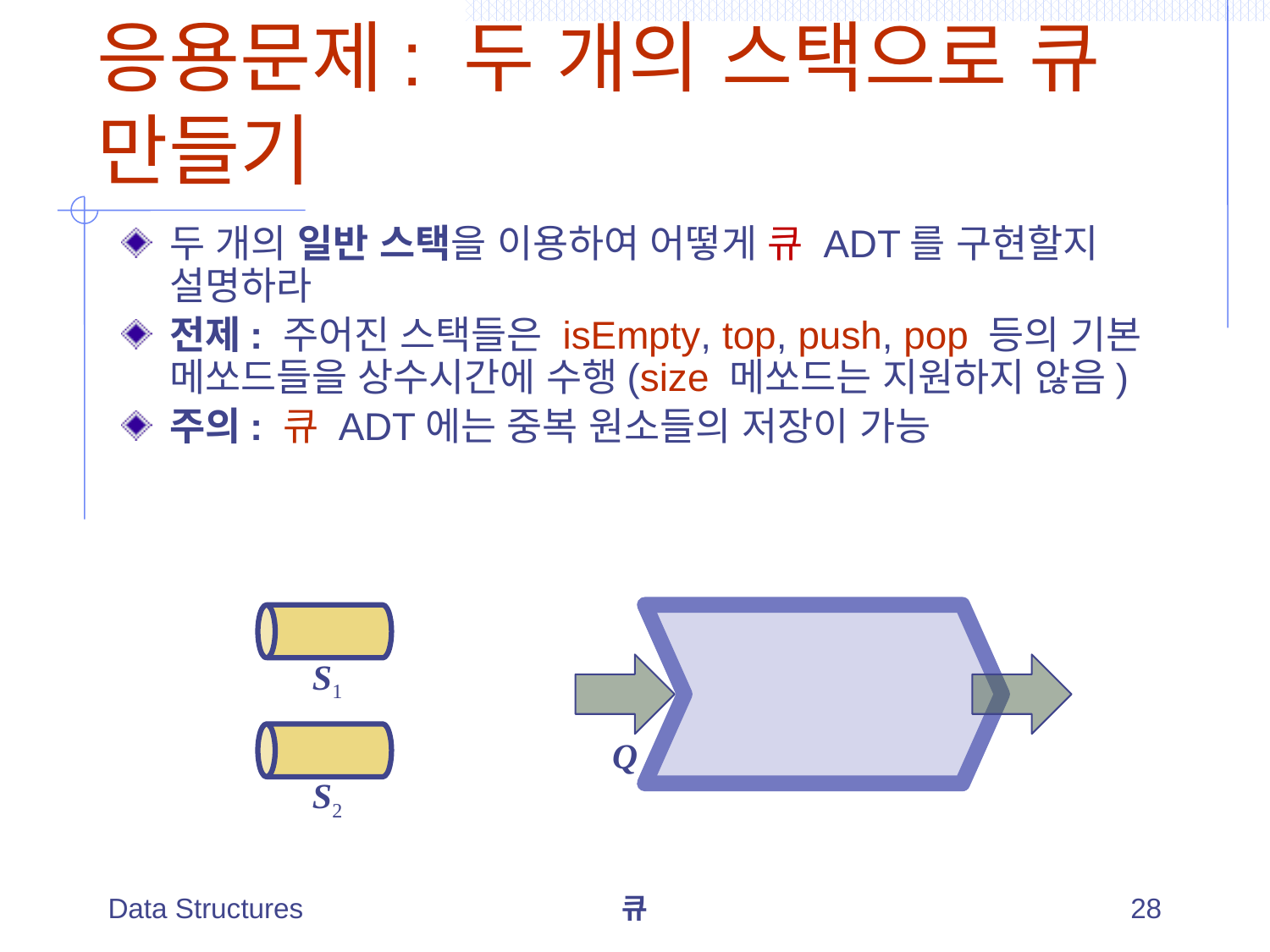

# 응용문제: 두 개의 스택으로 큐 만들기
두 개의 일반 스택을 이용하여 어떻게 큐 ADT를 구현할지 설명하라
전제: 주어진 스택들은 isEmpty, top, push, pop 등의 기본 메쏘드들을 상수시간에 수행(size 메쏘드는 지원하지 않음)
주의: 큐 ADT에는 중복 원소들의 저장이 가능

S1

Q
S2
Data Structures
큐
28